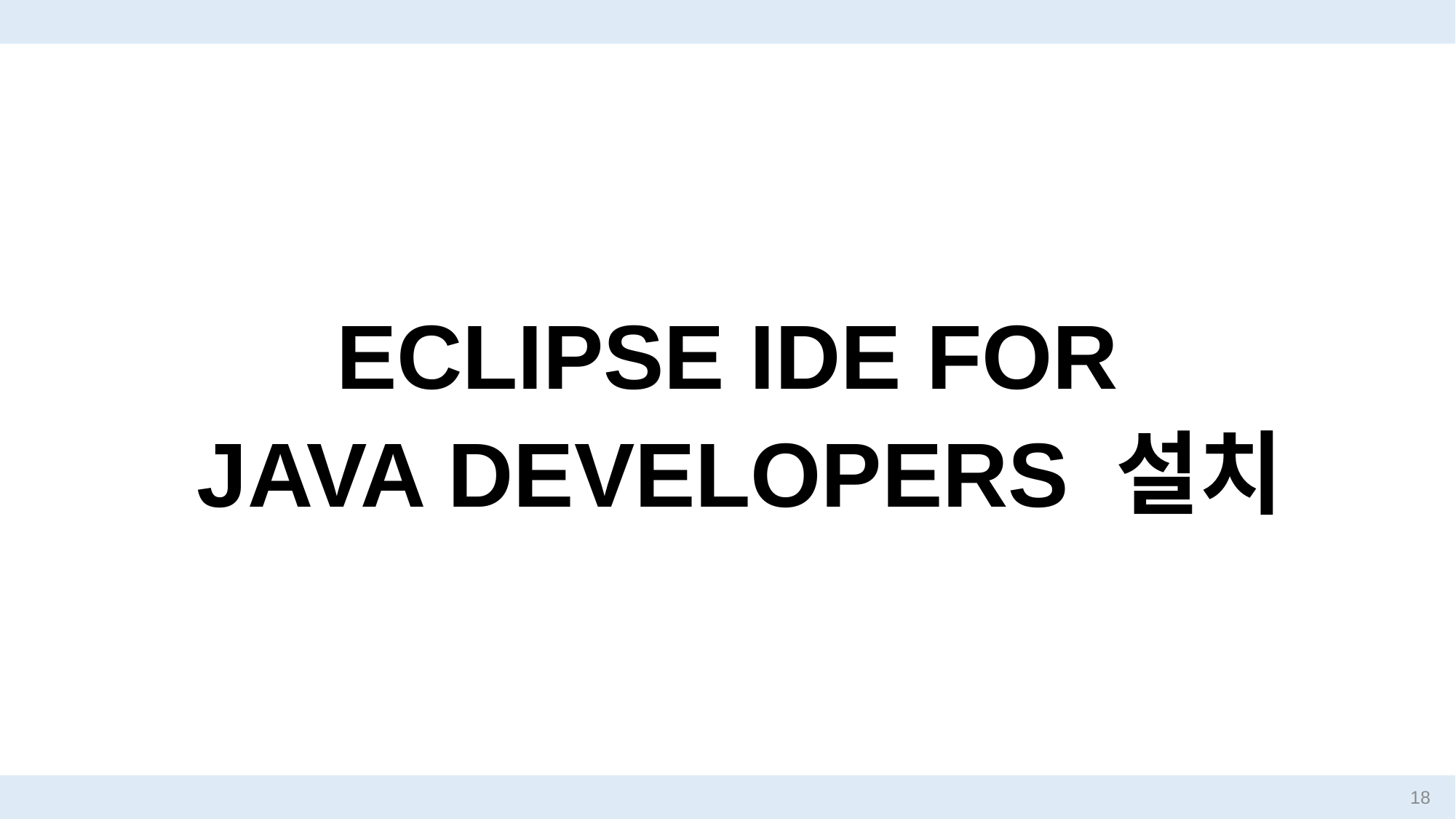

ECLIPSE IDE FOR
 JAVA DEVELOPERS 설치
18